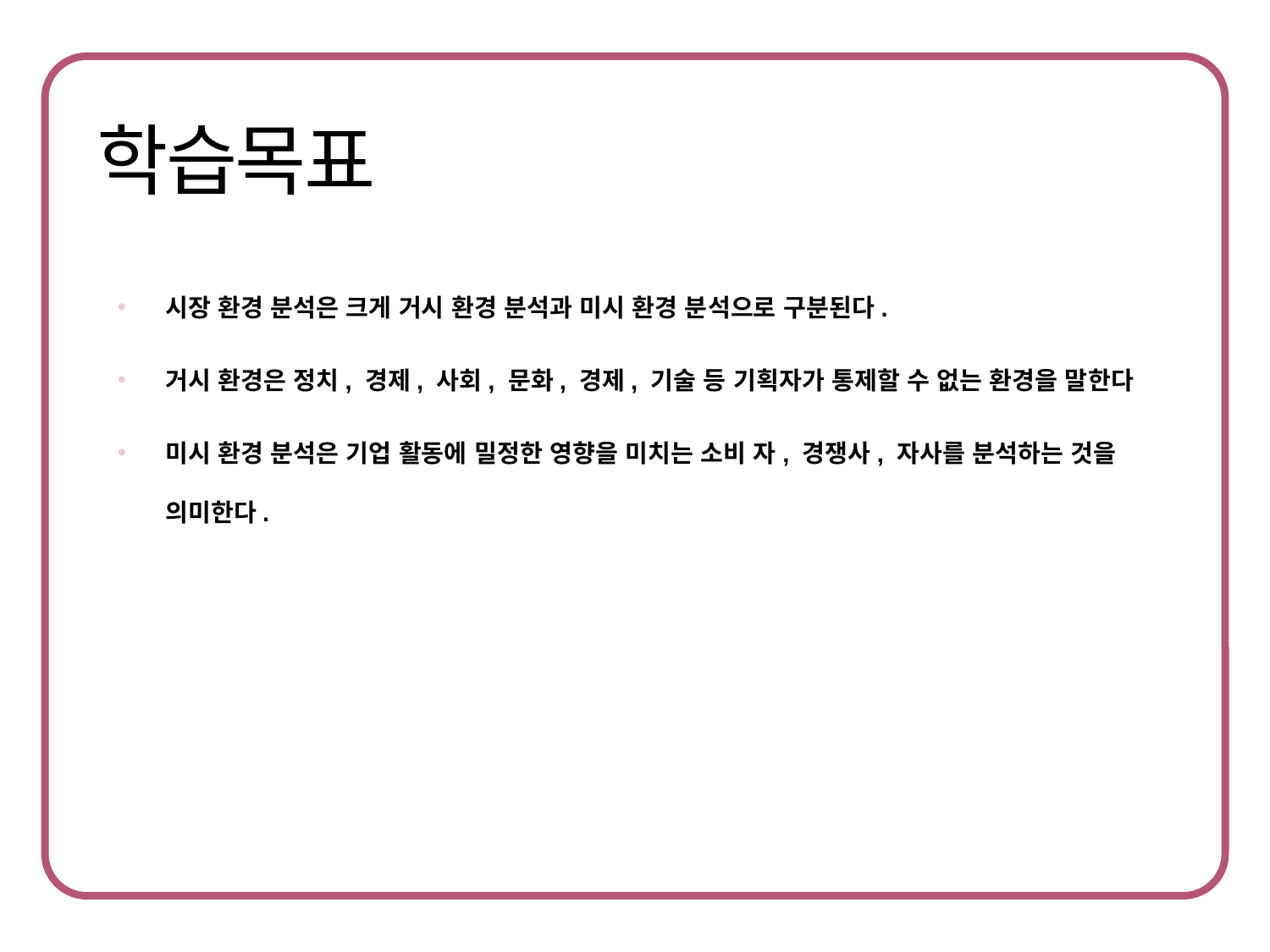

시장 환경 분석은 크게 거시 환경 분석과 미시 환경 분석으로 구분된다.
거시 환경은 정치, 경제, 사회, 문화, 경제, 기술 등 기획자가 통제할 수 없는 환경을 말한다
미시 환경 분석은 기업 활동에 밀정한 영향을 미치는 소비 자, 경쟁사, 자사를 분석하는 것을 의미한다.